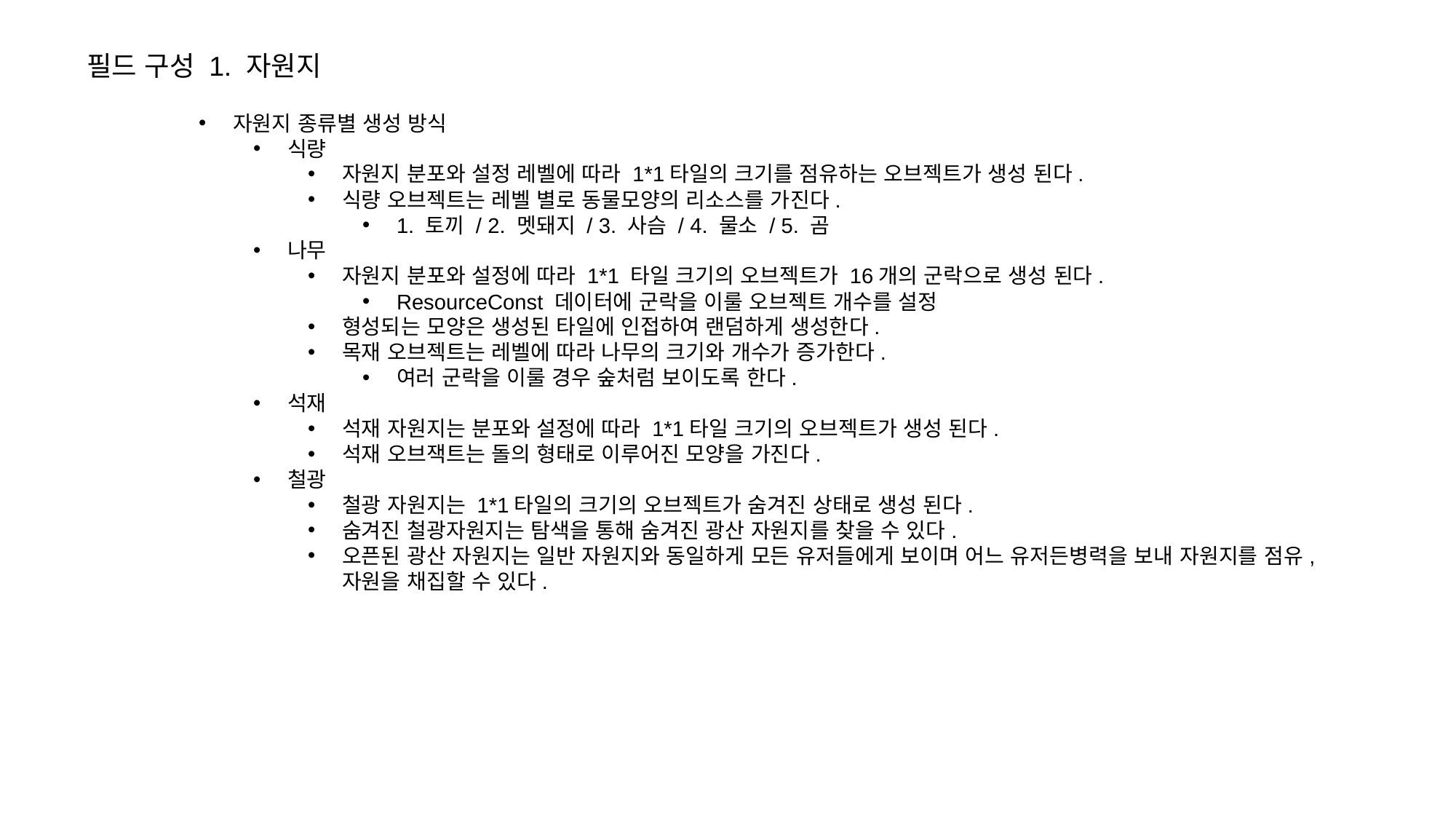

필드 구성 1. 자원지
자원지 종류별 생성 방식
식량
자원지 분포와 설정 레벨에 따라 1*1타일의 크기를 점유하는 오브젝트가 생성 된다.
식량 오브젝트는 레벨 별로 동물모양의 리소스를 가진다.
1. 토끼 / 2. 멧돼지 / 3. 사슴 / 4. 물소 / 5. 곰
나무
자원지 분포와 설정에 따라 1*1 타일 크기의 오브젝트가 16개의 군락으로 생성 된다.
ResourceConst 데이터에 군락을 이룰 오브젝트 개수를 설정
형성되는 모양은 생성된 타일에 인접하여 랜덤하게 생성한다.
목재 오브젝트는 레벨에 따라 나무의 크기와 개수가 증가한다.
여러 군락을 이룰 경우 숲처럼 보이도록 한다.
석재
석재 자원지는 분포와 설정에 따라 1*1타일 크기의 오브젝트가 생성 된다.
석재 오브잭트는 돌의 형태로 이루어진 모양을 가진다.
철광
철광 자원지는 1*1타일의 크기의 오브젝트가 숨겨진 상태로 생성 된다.
숨겨진 철광자원지는 탐색을 통해 숨겨진 광산 자원지를 찾을 수 있다.
오픈된 광산 자원지는 일반 자원지와 동일하게 모든 유저들에게 보이며 어느 유저든병력을 보내 자원지를 점유, 자원을 채집할 수 있다.